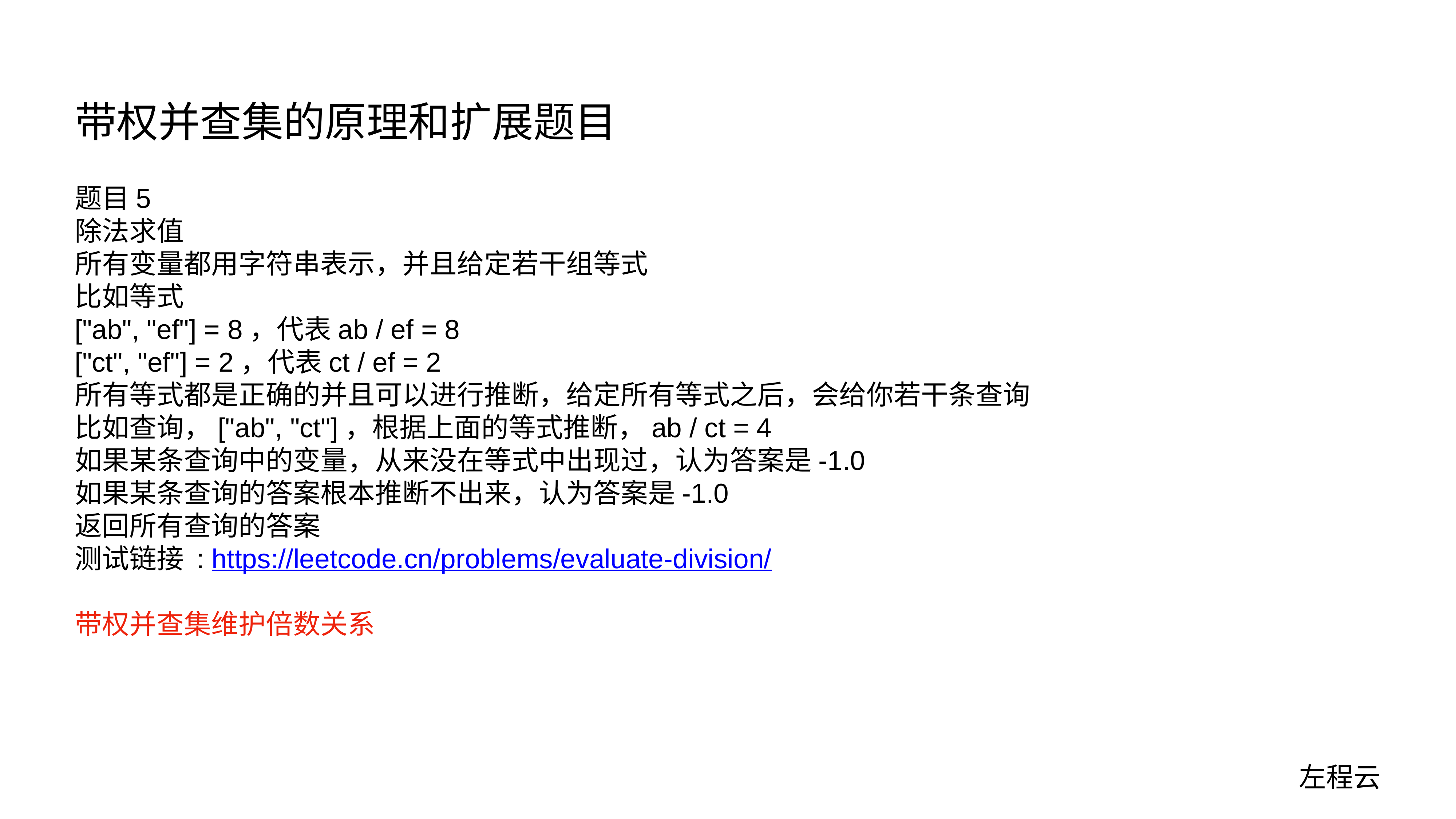

# 带权并查集的原理和扩展题目
题目5
除法求值
所有变量都用字符串表示，并且给定若干组等式
比如等式
["ab", "ef"] = 8，代表ab / ef = 8
["ct", "ef"] = 2，代表ct / ef = 2
所有等式都是正确的并且可以进行推断，给定所有等式之后，会给你若干条查询
比如查询，["ab", "ct"]，根据上面的等式推断，ab / ct = 4
如果某条查询中的变量，从来没在等式中出现过，认为答案是-1.0
如果某条查询的答案根本推断不出来，认为答案是-1.0
返回所有查询的答案
测试链接 : https://leetcode.cn/problems/evaluate-division/

带权并查集维护倍数关系
左程云